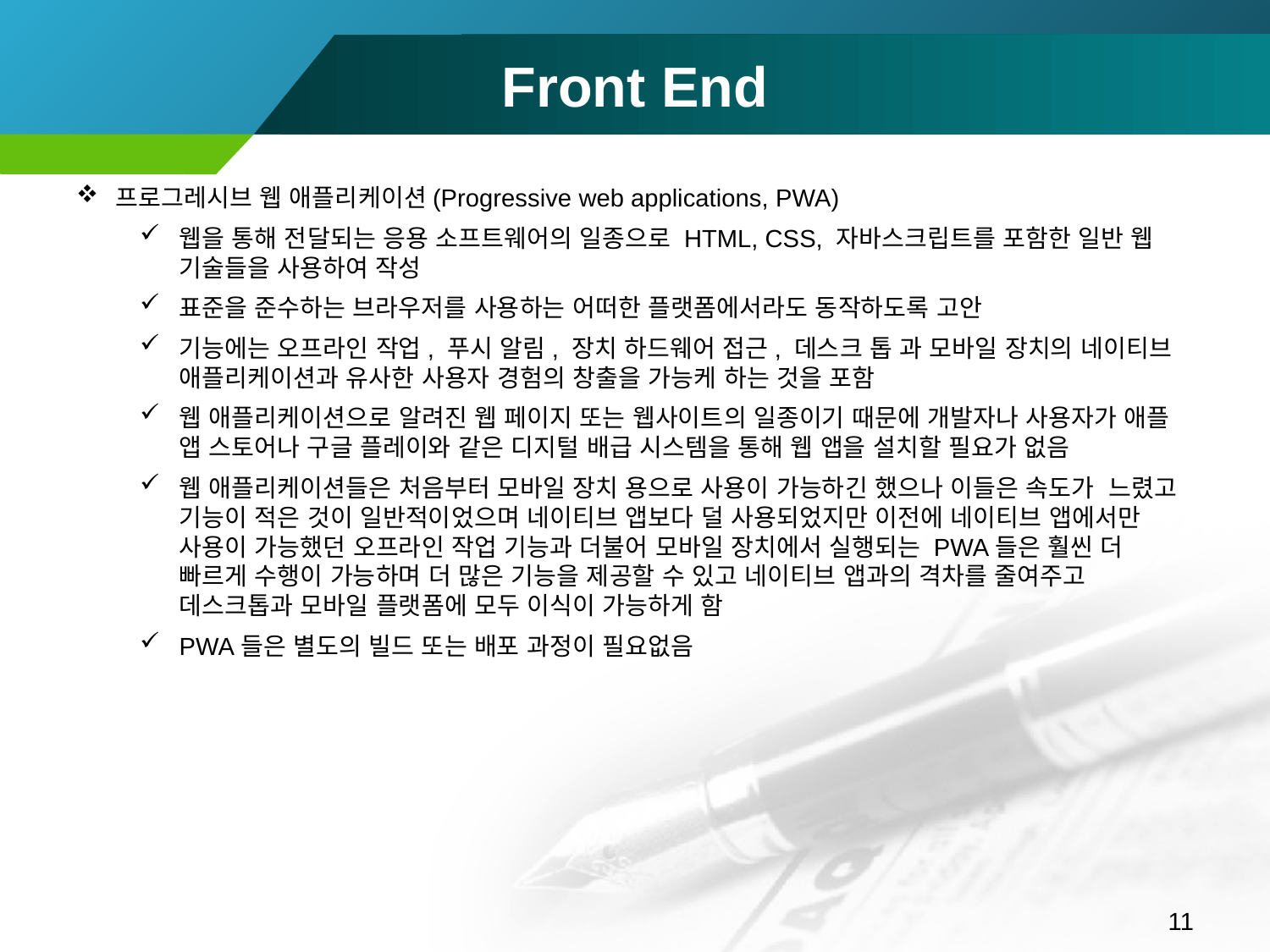

# Front End
프로그레시브 웹 애플리케이션(Progressive web applications, PWA)
웹을 통해 전달되는 응용 소프트웨어의 일종으로 HTML, CSS, 자바스크립트를 포함한 일반 웹 기술들을 사용하여 작성
표준을 준수하는 브라우저를 사용하는 어떠한 플랫폼에서라도 동작하도록 고안
기능에는 오프라인 작업, 푸시 알림, 장치 하드웨어 접근, 데스크 톱 과 모바일 장치의 네이티브 애플리케이션과 유사한 사용자 경험의 창출을 가능케 하는 것을 포함
웹 애플리케이션으로 알려진 웹 페이지 또는 웹사이트의 일종이기 때문에 개발자나 사용자가 애플 앱 스토어나 구글 플레이와 같은 디지털 배급 시스템을 통해 웹 앱을 설치할 필요가 없음
웹 애플리케이션들은 처음부터 모바일 장치 용으로 사용이 가능하긴 했으나 이들은 속도가  느렸고 기능이 적은 것이 일반적이었으며 네이티브 앱보다 덜 사용되었지만 이전에 네이티브 앱에서만 사용이 가능했던 오프라인 작업 기능과 더불어 모바일 장치에서 실행되는 PWA들은 훨씬 더 빠르게 수행이 가능하며 더 많은 기능을 제공할 수 있고 네이티브 앱과의 격차를 줄여주고 데스크톱과 모바일 플랫폼에 모두 이식이 가능하게 함
PWA들은 별도의 빌드 또는 배포 과정이 필요없음
11